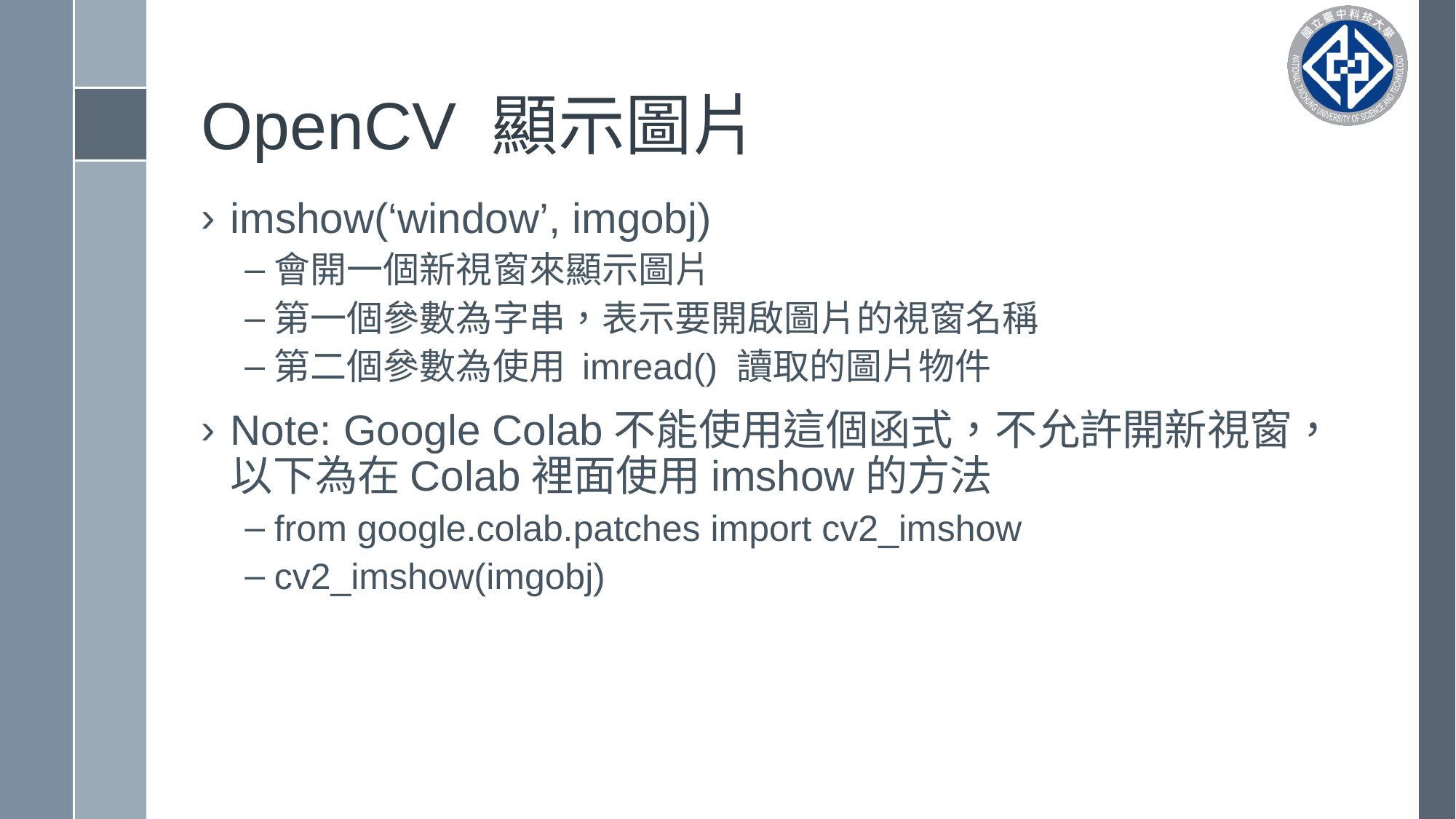

# OpenCV 顯示圖片
imshow(‘window’, imgobj)
會開一個新視窗來顯示圖片
第一個參數為字串，表示要開啟圖片的視窗名稱
第二個參數為使用 imread() 讀取的圖片物件
Note: Google Colab不能使用這個函式，不允許開新視窗，以下為在Colab裡面使用imshow的方法
from google.colab.patches import cv2_imshow
cv2_imshow(imgobj)